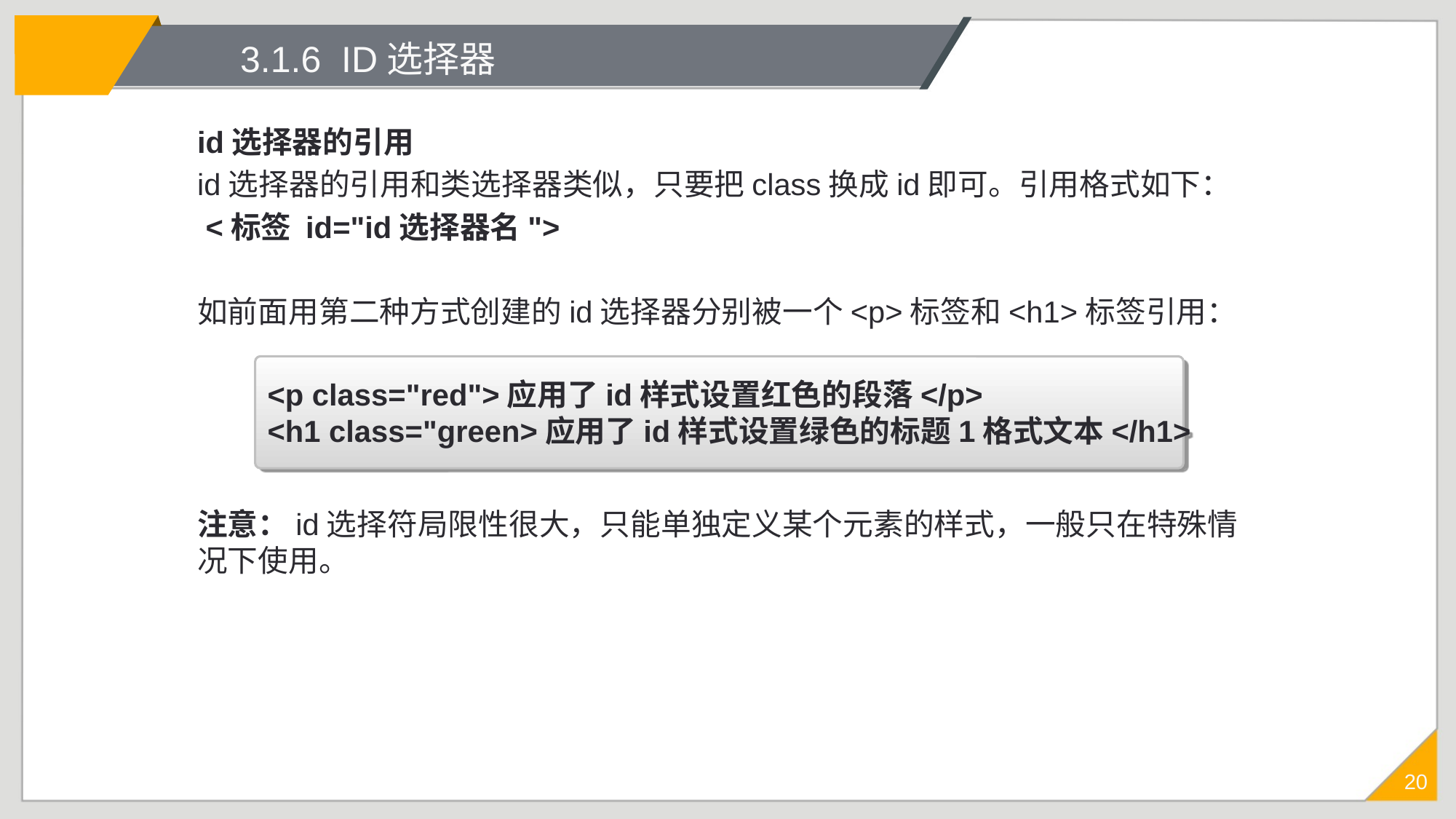

# 3.1.6  ID选择器
id选择器的引用
id选择器的引用和类选择器类似，只要把class换成id即可。引用格式如下：
 <标签 id="id选择器名">

如前面用第二种方式创建的id选择器分别被一个<p>标签和<h1>标签引用：

注意：id选择符局限性很大，只能单独定义某个元素的样式，一般只在特殊情况下使用。
<p class="red">应用了id样式设置红色的段落</p>
<h1 class="green>应用了id样式设置绿色的标题1格式文本</h1>